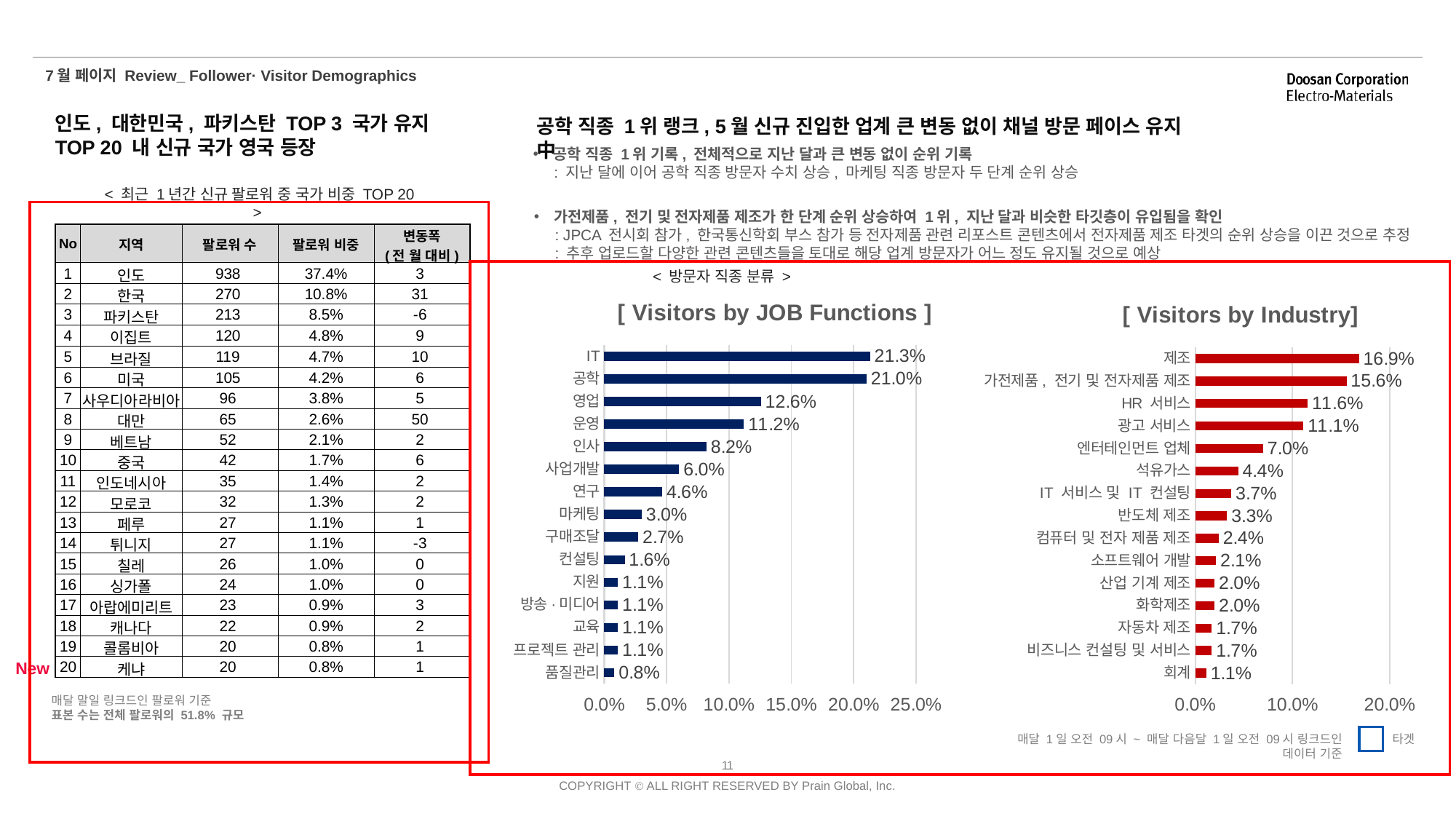

7월 페이지 Review_ Follower· Visitor Demographics
인도, 대한민국, 파키스탄 TOP 3 국가 유지
TOP 20 내 신규 국가 영국 등장
공학 직종 1위 랭크, 5월 신규 진입한 업계 큰 변동 없이 채널 방문 페이스 유지 中
공학 직종 1위 기록, 전체적으로 지난 달과 큰 변동 없이 순위 기록
     : 지난 달에 이어 공학 직종 방문자 수치 상승, 마케팅 직종 방문자 두 단계 순위 상승
 < 최근 1년간 신규 팔로워 중 국가 비중 TOP 20 >

가전제품, 전기 및 전자제품 제조가 한 단계 순위 상승하여 1위, 지난 달과 비슷한 타깃층이 유입됨을 확인
     : JPCA 전시회 참가, 한국통신학회 부스 참가 등 전자제품 관련 리포스트 콘텐츠에서 전자제품 제조 타겟의 순위 상승을 이끈 것으로 추정
     : 추후 업로드할 다양한 관련 콘텐츠들을 토대로 해당 업계 방문자가 어느 정도 유지될 것으로 예상
| No | 지역 | 팔로워 수 | 팔로워 비중 | 변동폭 (전 월 대비) |
| --- | --- | --- | --- | --- |
| 1 | 인도 | 938 | 37.4% | 3 |
| 2 | 한국 | 270 | 10.8% | 31 |
| 3 | 파키스탄 | 213 | 8.5% | -6 |
| 4 | 이집트 | 120 | 4.8% | 9 |
| 5 | 브라질 | 119 | 4.7% | 10 |
| 6 | 미국 | 105 | 4.2% | 6 |
| 7 | 사우디아라비아 | 96 | 3.8% | 5 |
| 8 | 대만 | 65 | 2.6% | 50 |
| 9 | 베트남 | 52 | 2.1% | 2 |
| 10 | 중국 | 42 | 1.7% | 6 |
| 11 | 인도네시아 | 35 | 1.4% | 2 |
| 12 | 모로코 | 32 | 1.3% | 2 |
| 13 | 페루 | 27 | 1.1% | 1 |
| 14 | 튀니지 | 27 | 1.1% | -3 |
| 15 | 칠레 | 26 | 1.0% | 0 |
| 16 | 싱가폴 | 24 | 1.0% | 0 |
| 17 | 아랍에미리트 | 23 | 0.9% | 3 |
| 18 | 캐나다 | 22 | 0.9% | 2 |
| 19 | 콜롬비아 | 20 | 0.8% | 1 |
| 20 | 케냐 | 20 | 0.8% | 1 |

 < 방문자 직종 분류 >

### Chart: [ Visitors by JOB Functions ]

| Category | Percentage |
|---|---|
| IT | 0.21311475409836064 |
| 공학 | 0.2103825136612022 |
| 영업 | 0.12568306010928962 |
| 운영 | 0.11202185792349727 |
| 인사 | 0.08196721311475409 |
| 사업개발 | 0.060109289617486336 |
| 연구 | 0.04644808743169399 |
| 마케팅 | 0.030054644808743168 |
| 구매조달 | 0.0273224043715847 |
| 컨설팅 | 0.01639344262295082 |
| 지원 | 0.01092896174863388 |
| 방송·미디어 | 0.01092896174863388 |
| 교육 | 0.01092896174863388 |
| 프로젝트 관리 | 0.01092896174863388 |
| 품질관리 | 0.00819672131147541 |

### Chart: [ Visitors by Industry]

| Category | Percentage |
|---|---|
| 제조 | 0.16857142857142857 |
| 가전제품, 전기 및 전자제품 제조 | 0.15571428571428572 |
| HR 서비스 | 0.11571428571428571 |
| 광고 서비스 | 0.11142857142857143 |
| 엔터테인먼트 업체 | 0.07 |
| 석유가스 | 0.04428571428571428 |
| IT 서비스 및 IT 컨설팅 | 0.037142857142857144 |
| 반도체 제조 | 0.032857142857142856 |
| 컴퓨터 및 전자 제품 제조 | 0.024285714285714285 |
| 소프트웨어 개발 | 0.02142857142857143 |
| 산업 기계 제조 | 0.02 |
| 화학제조 | 0.02 |
| 자동차 제조 | 0.017142857142857144 |
| 비즈니스 컨설팅 및 서비스 | 0.017142857142857144 |
| 회계 | 0.011428571428571429 |
New
매달 말일 링크드인 팔로워 기준
표본 수는 전체 팔로워의 51.8% 규모
매달 1일 오전 09시 ~ 매달 다음달 1일 오전 09시 링크드인 데이터 기준
타겟